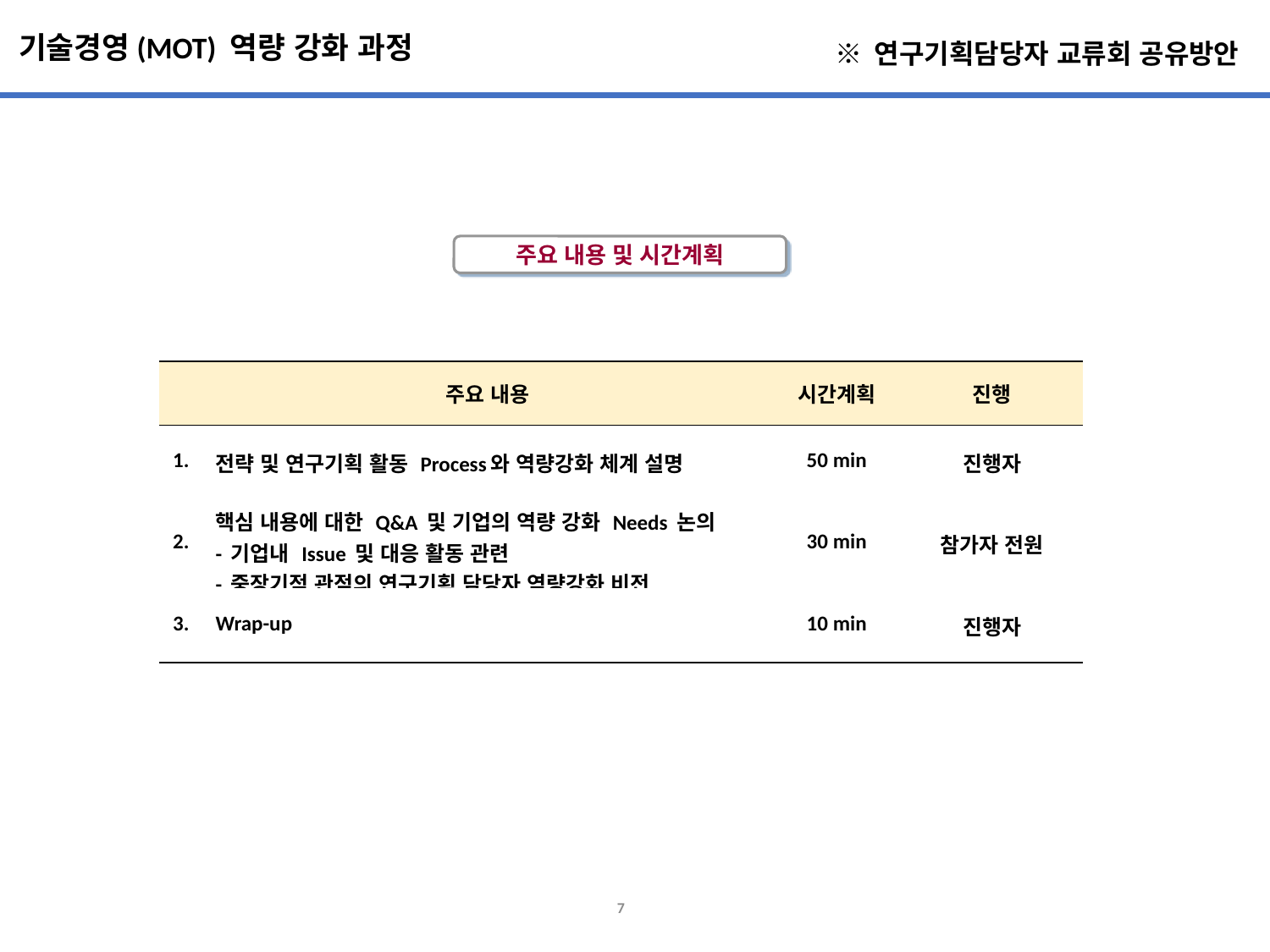

기술경영(MOT) 역량 강화 과정
# ※ 연구기획담당자 교류회 공유방안
주요 내용 및 시간계획
|  | 주요 내용 | 시간계획 | 진행 |
| --- | --- | --- | --- |
| 1. | 전략 및 연구기획 활동 Process와 역량강화 체계 설명 | 50 min | 진행자 |
| 2. | 핵심 내용에 대한 Q&A 및 기업의 역량 강화 Needs 논의 - 기업내 Issue 및 대응 활동 관련 - 중장기적 관점의 연구기획 담당자 역량강화 비전 | 30 min | 참가자 전원 |
| 3. | Wrap-up | 10 min | 진행자 |
7